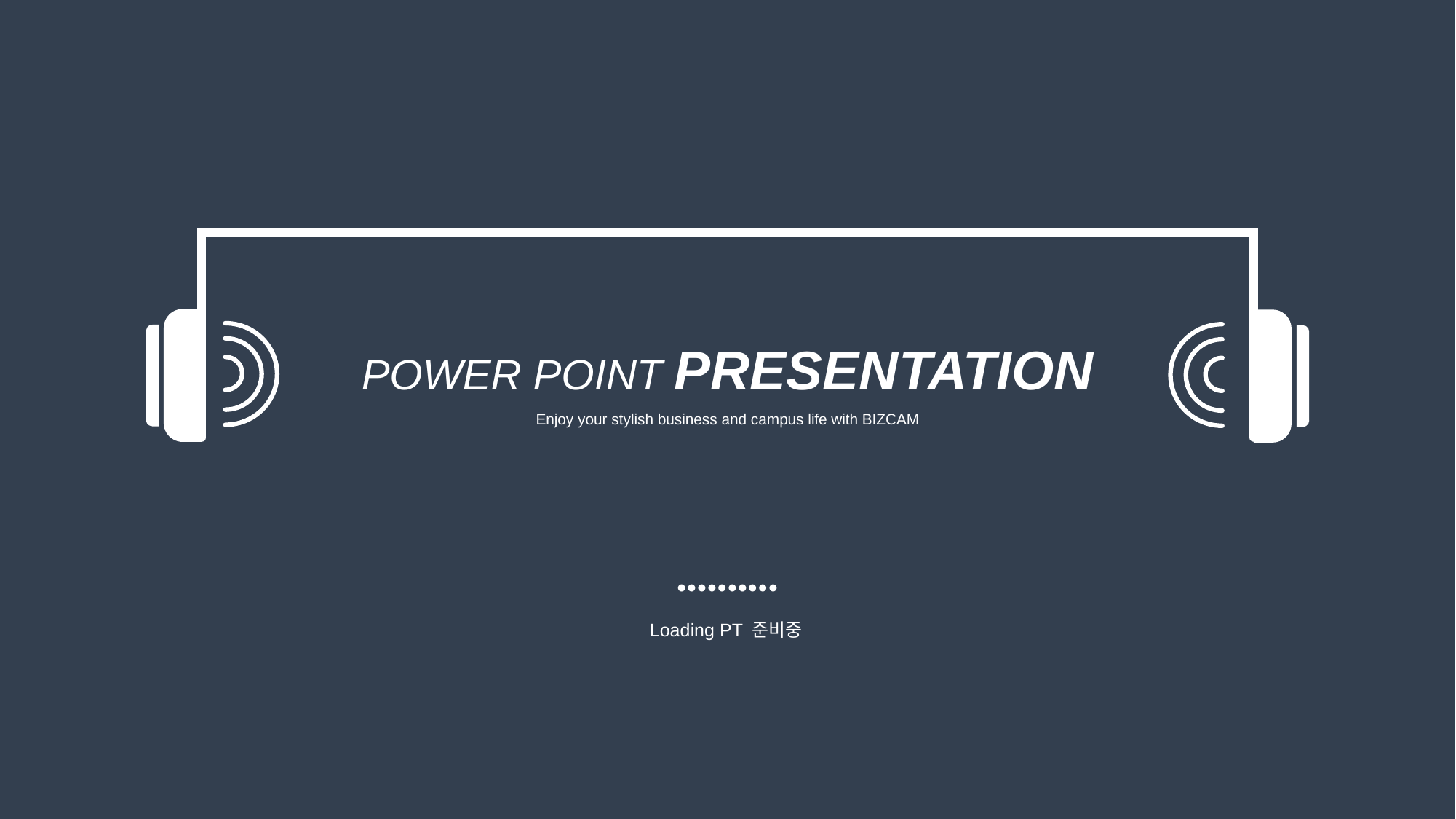

POWER POINT PRESENTATION
Enjoy your stylish business and campus life with BIZCAM

●●●●●●●●●●
Loading PT 준비중